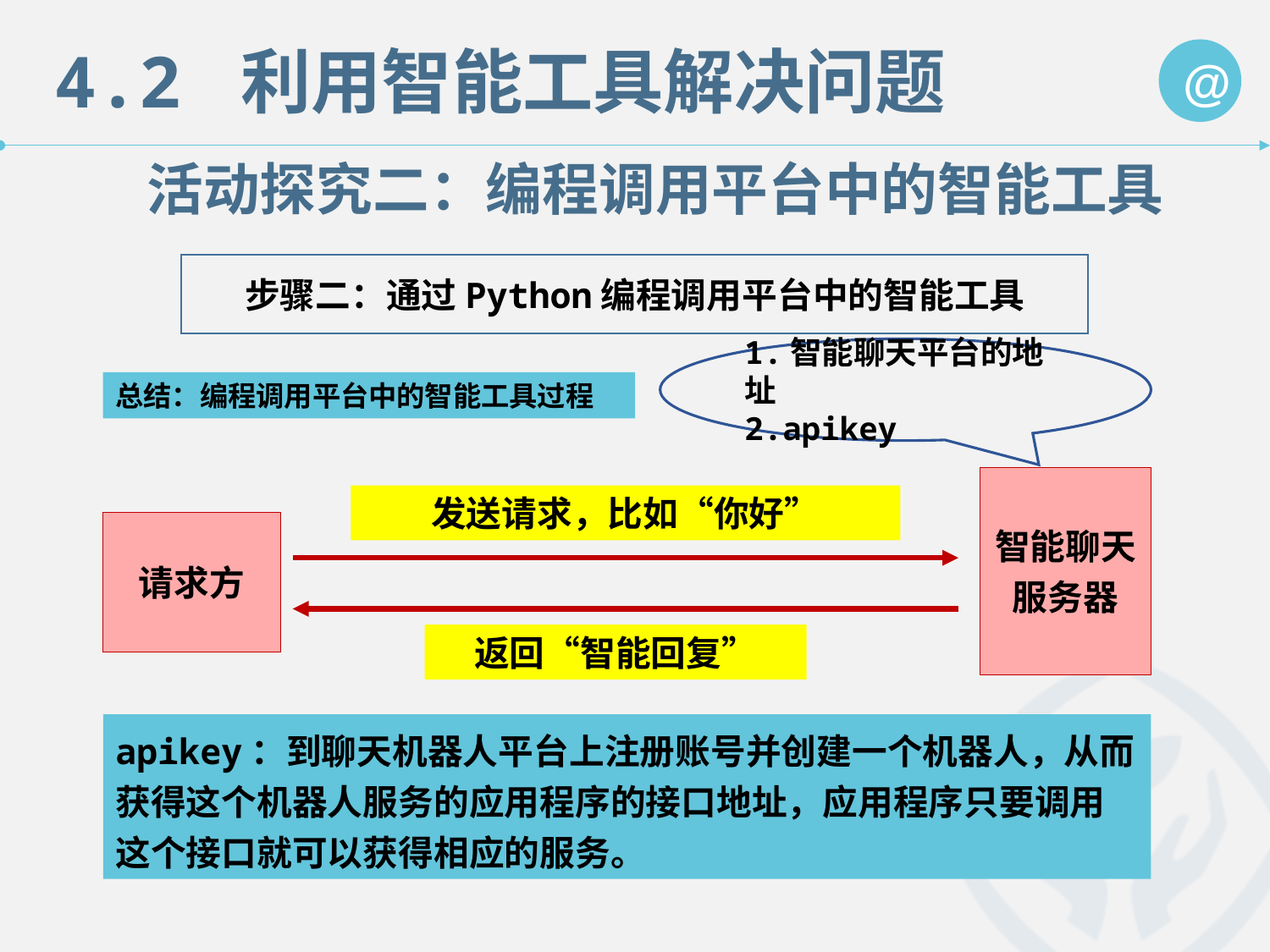

4.2 利用智能工具解决问题
@
活动探究二：编程调用平台中的智能工具
步骤二：通过Python编程调用平台中的智能工具
1.智能聊天平台的地址
2.apikey
总结：编程调用平台中的智能工具过程

智能聊天服务器

发送请求，比如“你好”

请求方

返回“智能回复”
apikey：到聊天机器人平台上注册账号并创建一个机器人，从而获得这个机器人服务的应用程序的接口地址，应用程序只要调用这个接口就可以获得相应的服务。